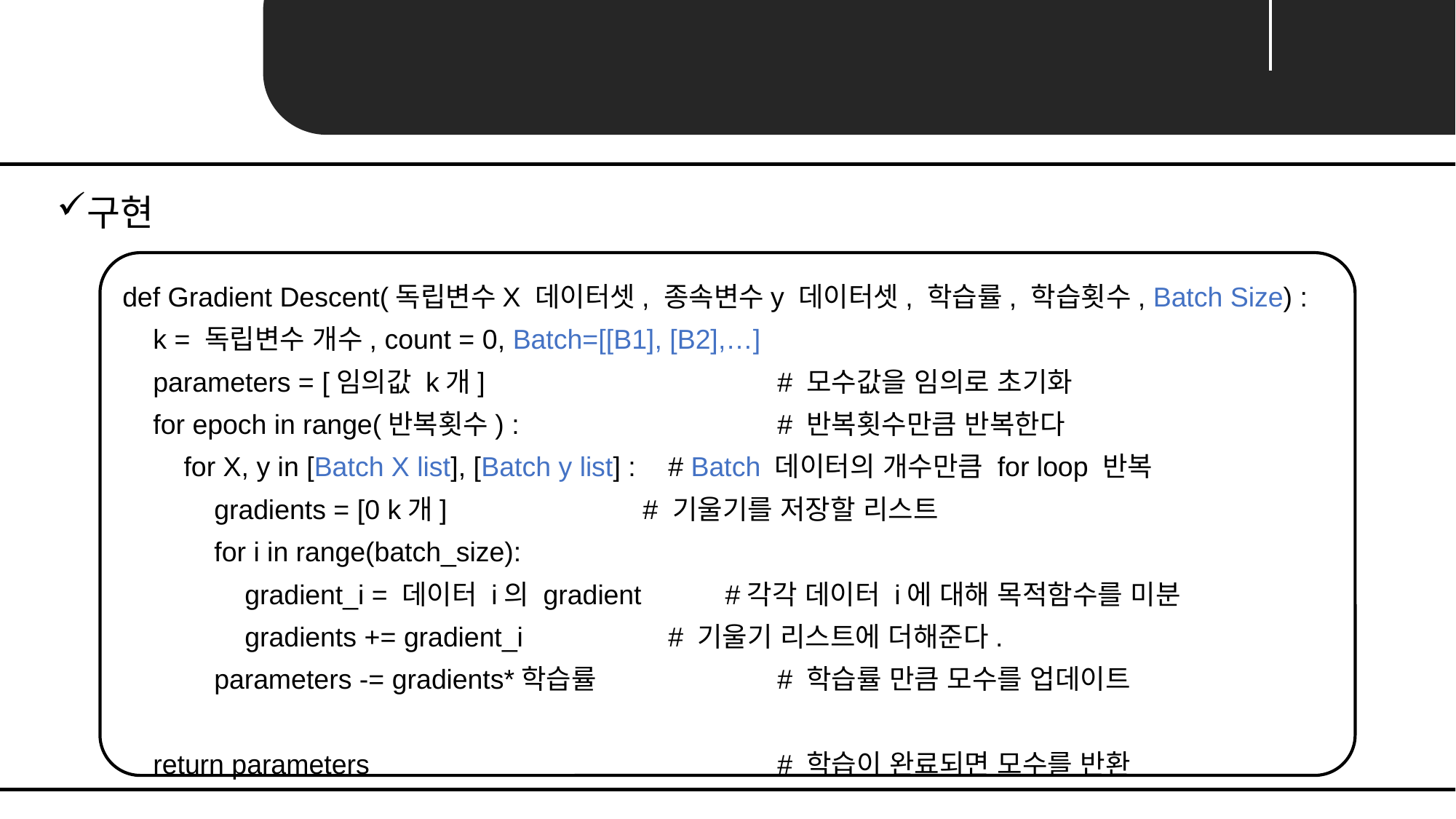

Unit  03 ㅣ경사하강법과 배치학습 구현
구현
def Gradient Descent(독립변수X 데이터셋, 종속변수y 데이터셋, 학습률, 학습횟수, Batch Size) :
    k = 독립변수 개수, count = 0, Batch=[[B1], [B2],…]
    parameters = [임의값 k개]			# 모수값을 임의로 초기화
    for epoch in range(반복횟수) :			# 반복횟수만큼 반복한다
        for X, y in [Batch X list], [Batch y list] :	# Batch 데이터의 개수만큼 for loop 반복
            gradients = [0 k개]		           # 기울기를 저장할 리스트
            for i in range(batch_size):
                gradient_i = 데이터 i의 gradient           #각각 데이터 i에 대해 목적함수를 미분
                gradients += gradient_i            	# 기울기 리스트에 더해준다.
            parameters -= gradients*학습률		# 학습률 만큼 모수를 업데이트

    return parameters				# 학습이 완료되면 모수를 반환